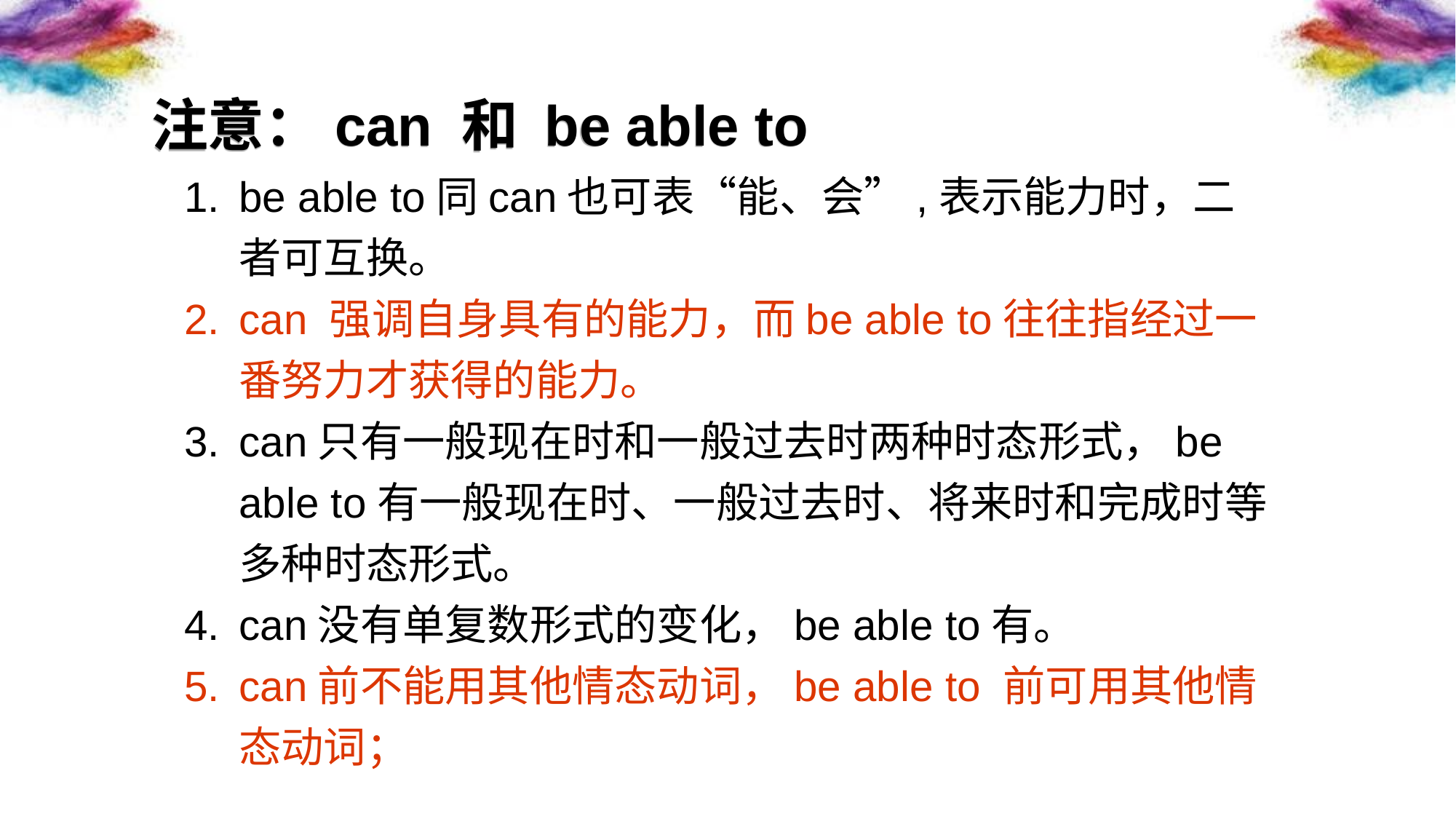

注意：can 和 be able to
be able to同can也可表“能、会”,表示能力时，二者可互换。
can 强调自身具有的能力，而be able to往往指经过一番努力才获得的能力。
can只有一般现在时和一般过去时两种时态形式，be able to有一般现在时、一般过去时、将来时和完成时等多种时态形式。
can没有单复数形式的变化，be able to有。
can前不能用其他情态动词，be able to 前可用其他情态动词；